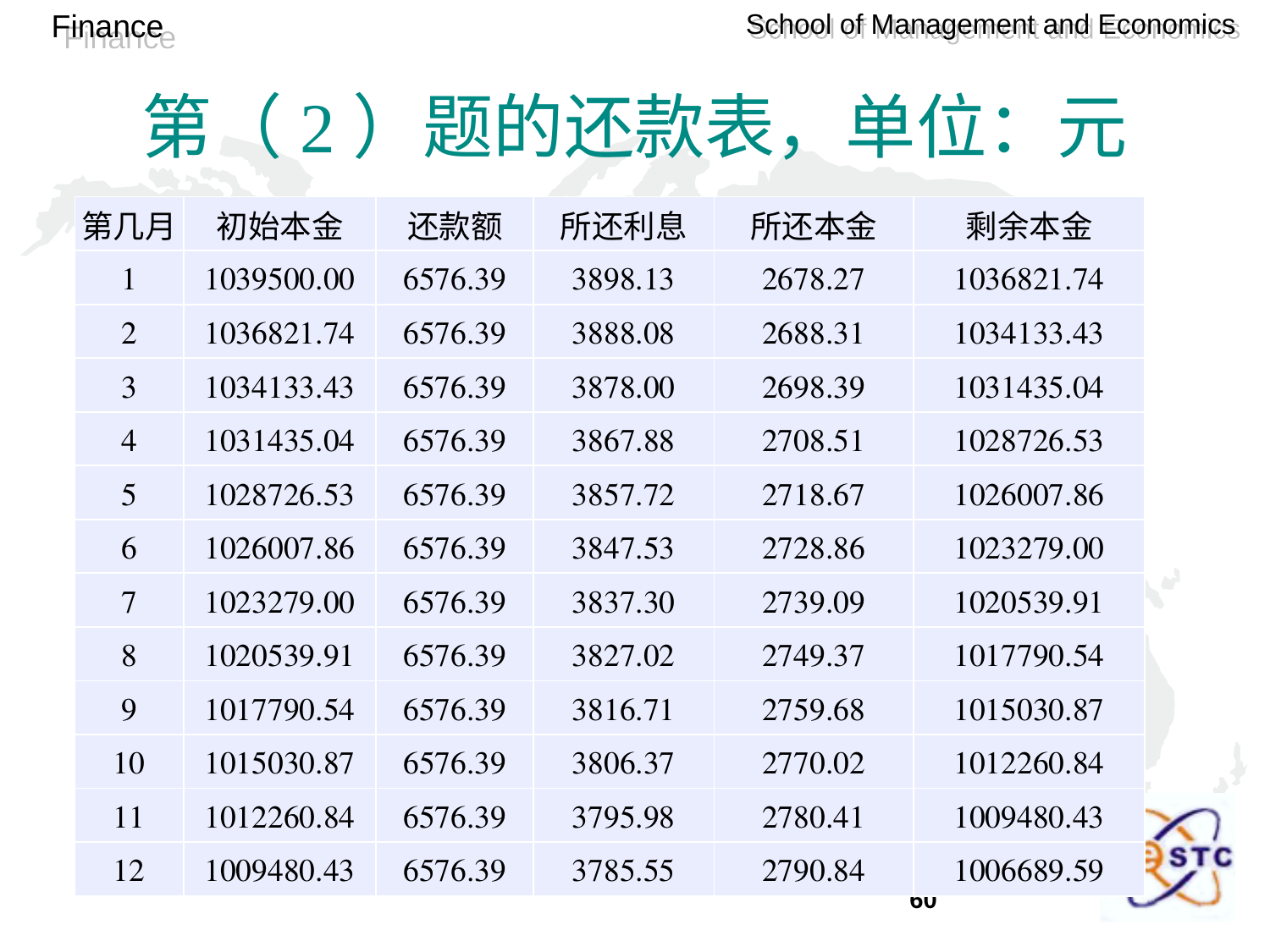

# 第（2）题的还款表，单位：元
| 第几月 | 初始本金 | 还款额 | 所还利息 | 所还本金 | 剩余本金 |
| --- | --- | --- | --- | --- | --- |
| 1 | 1039500.00 | 6576.39 | 3898.13 | 2678.27 | 1036821.74 |
| 2 | 1036821.74 | 6576.39 | 3888.08 | 2688.31 | 1034133.43 |
| 3 | 1034133.43 | 6576.39 | 3878.00 | 2698.39 | 1031435.04 |
| 4 | 1031435.04 | 6576.39 | 3867.88 | 2708.51 | 1028726.53 |
| 5 | 1028726.53 | 6576.39 | 3857.72 | 2718.67 | 1026007.86 |
| 6 | 1026007.86 | 6576.39 | 3847.53 | 2728.86 | 1023279.00 |
| 7 | 1023279.00 | 6576.39 | 3837.30 | 2739.09 | 1020539.91 |
| 8 | 1020539.91 | 6576.39 | 3827.02 | 2749.37 | 1017790.54 |
| 9 | 1017790.54 | 6576.39 | 3816.71 | 2759.68 | 1015030.87 |
| 10 | 1015030.87 | 6576.39 | 3806.37 | 2770.02 | 1012260.84 |
| 11 | 1012260.84 | 6576.39 | 3795.98 | 2780.41 | 1009480.43 |
| 12 | 1009480.43 | 6576.39 | 3785.55 | 2790.84 | 1006689.59 |